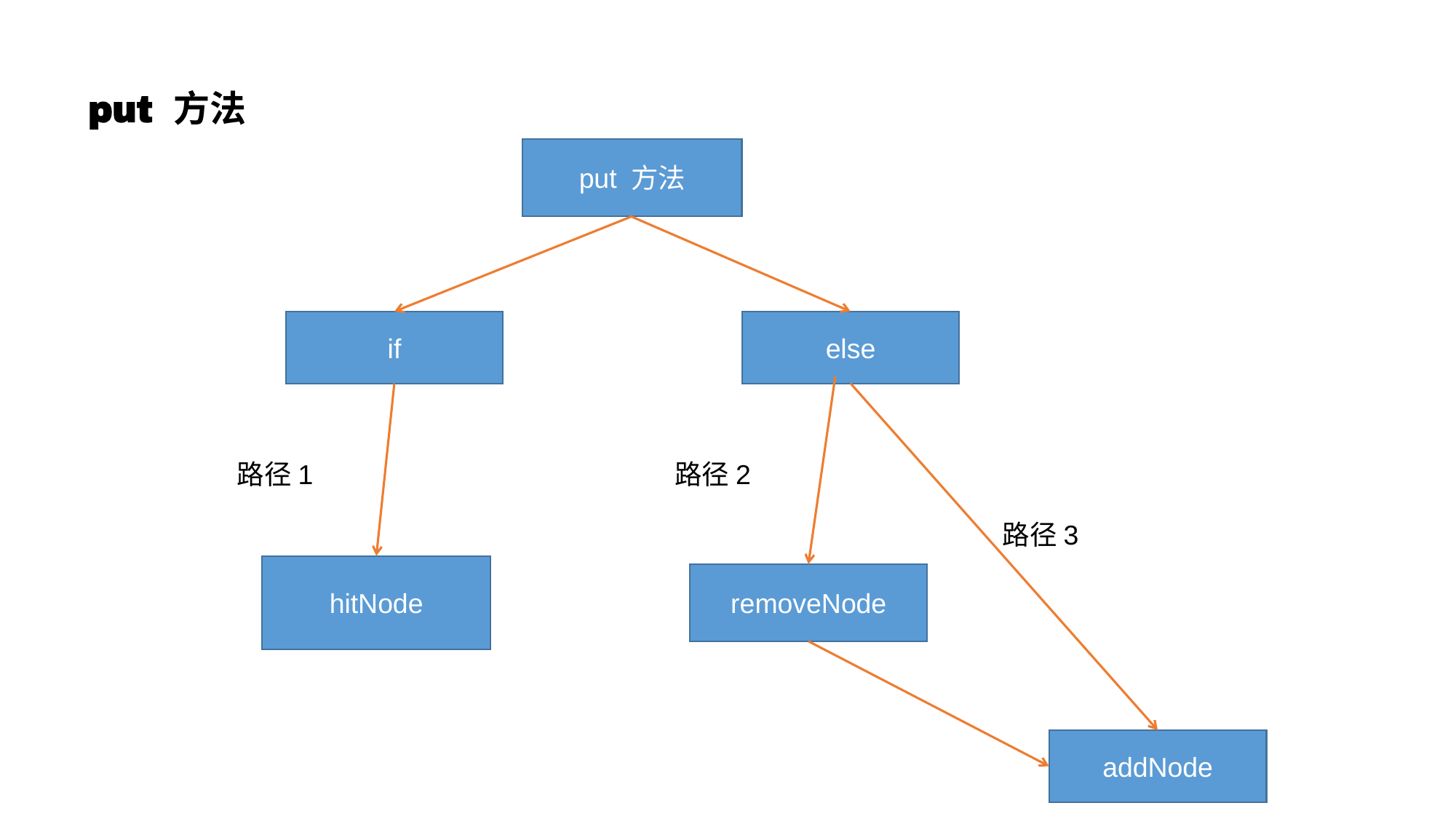

# put 方法
put 方法
if
else
路径1
路径2
路径3
hitNode
removeNode
addNode